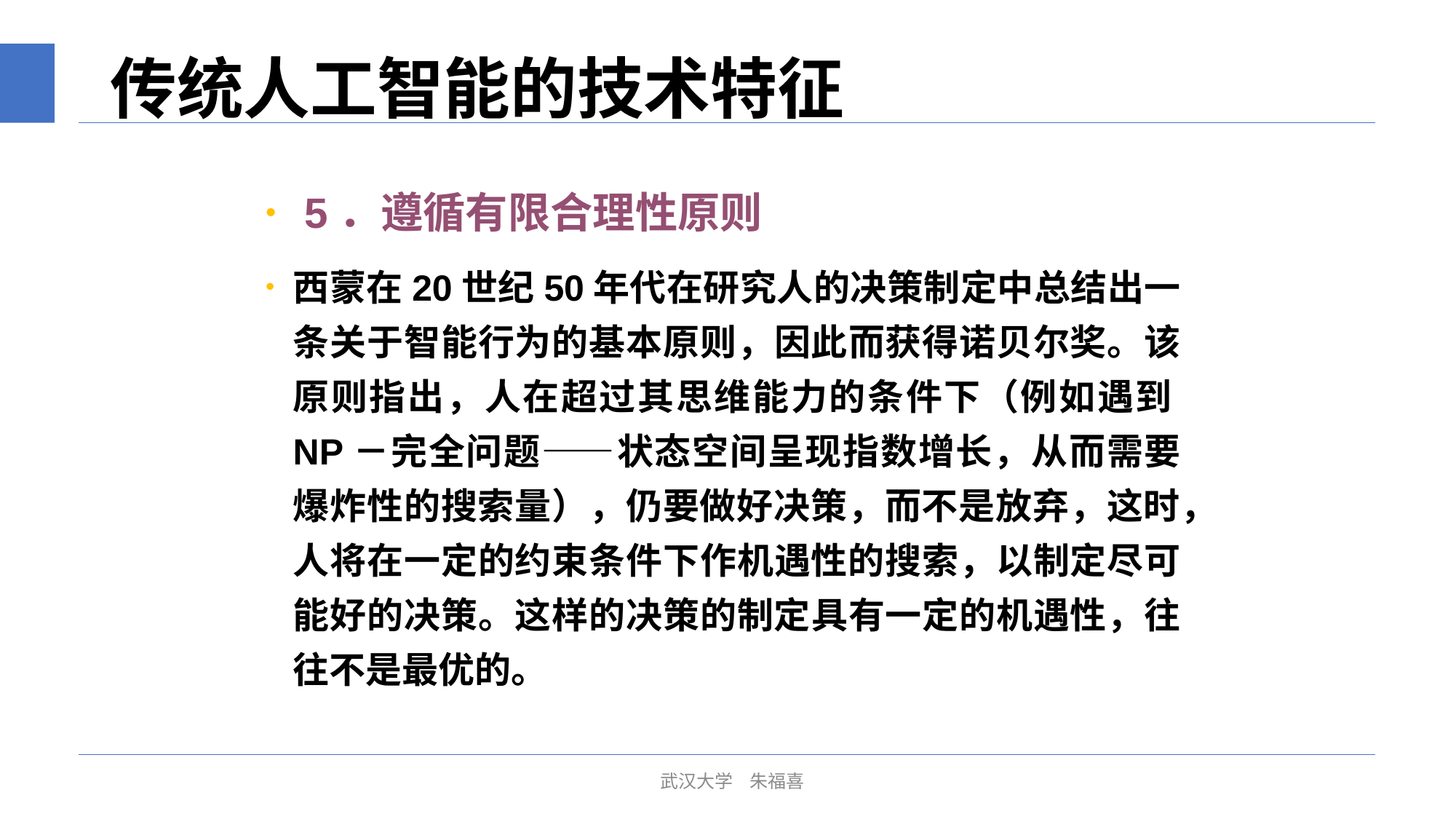

# 传统人工智能的技术特征
 5．遵循有限合理性原则
西蒙在20世纪50年代在研究人的决策制定中总结出一条关于智能行为的基本原则，因此而获得诺贝尔奖。该原则指出，人在超过其思维能力的条件下（例如遇到NP－完全问题——状态空间呈现指数增长，从而需要爆炸性的搜索量），仍要做好决策，而不是放弃，这时，人将在一定的约束条件下作机遇性的搜索，以制定尽可能好的决策。这样的决策的制定具有一定的机遇性，往往不是最优的。
 武汉大学   朱福喜